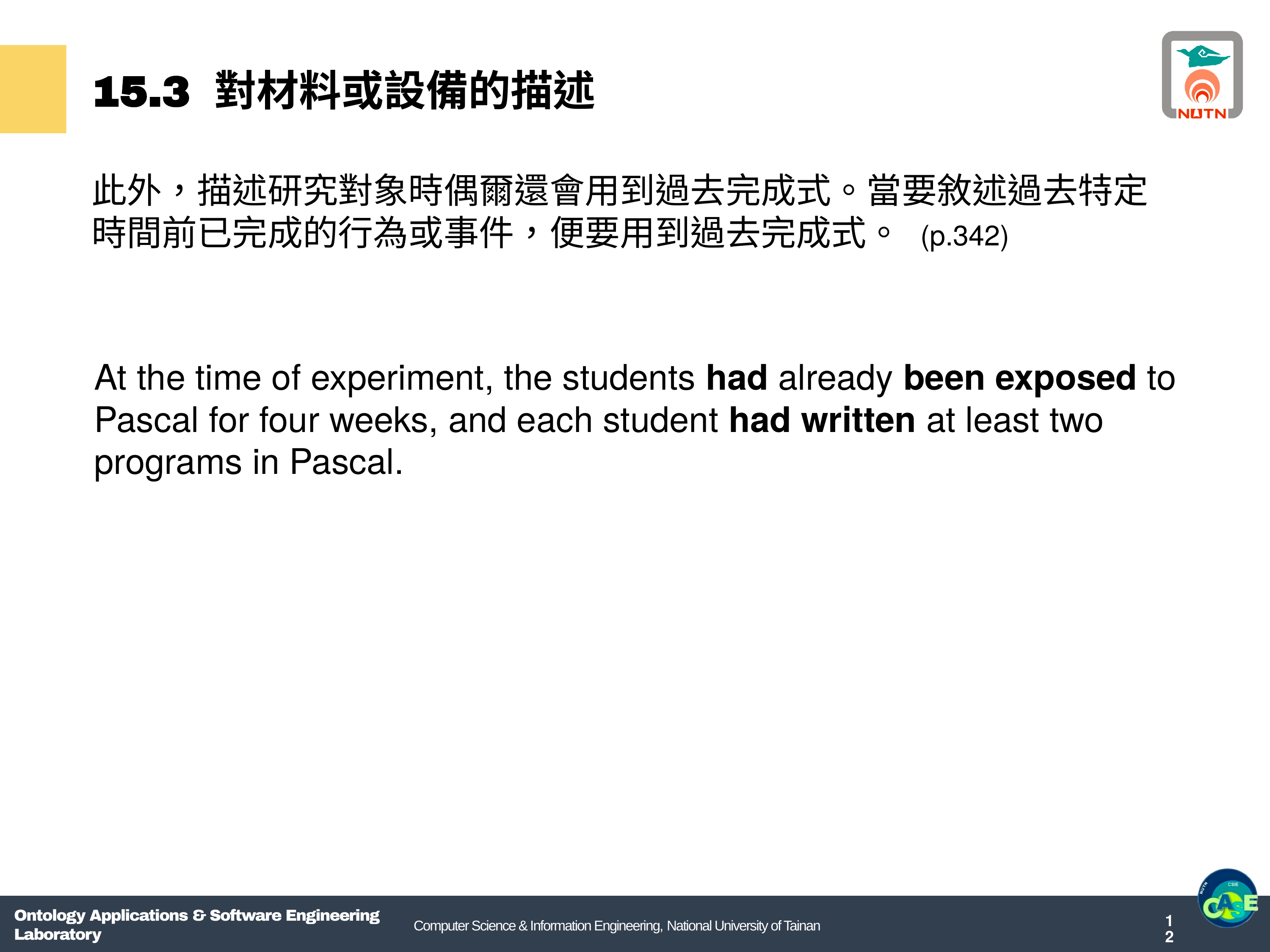

# 15.3 對材料或設備的描述
此外，描述研究對象時偶爾還會用到過去完成式。當要敘述過去特定時間前已完成的行為或事件，便要用到過去完成式。 (p.342)
At the time of experiment, the students had already been exposed to Pascal for four weeks, and each student had written at least two programs in Pascal.
12